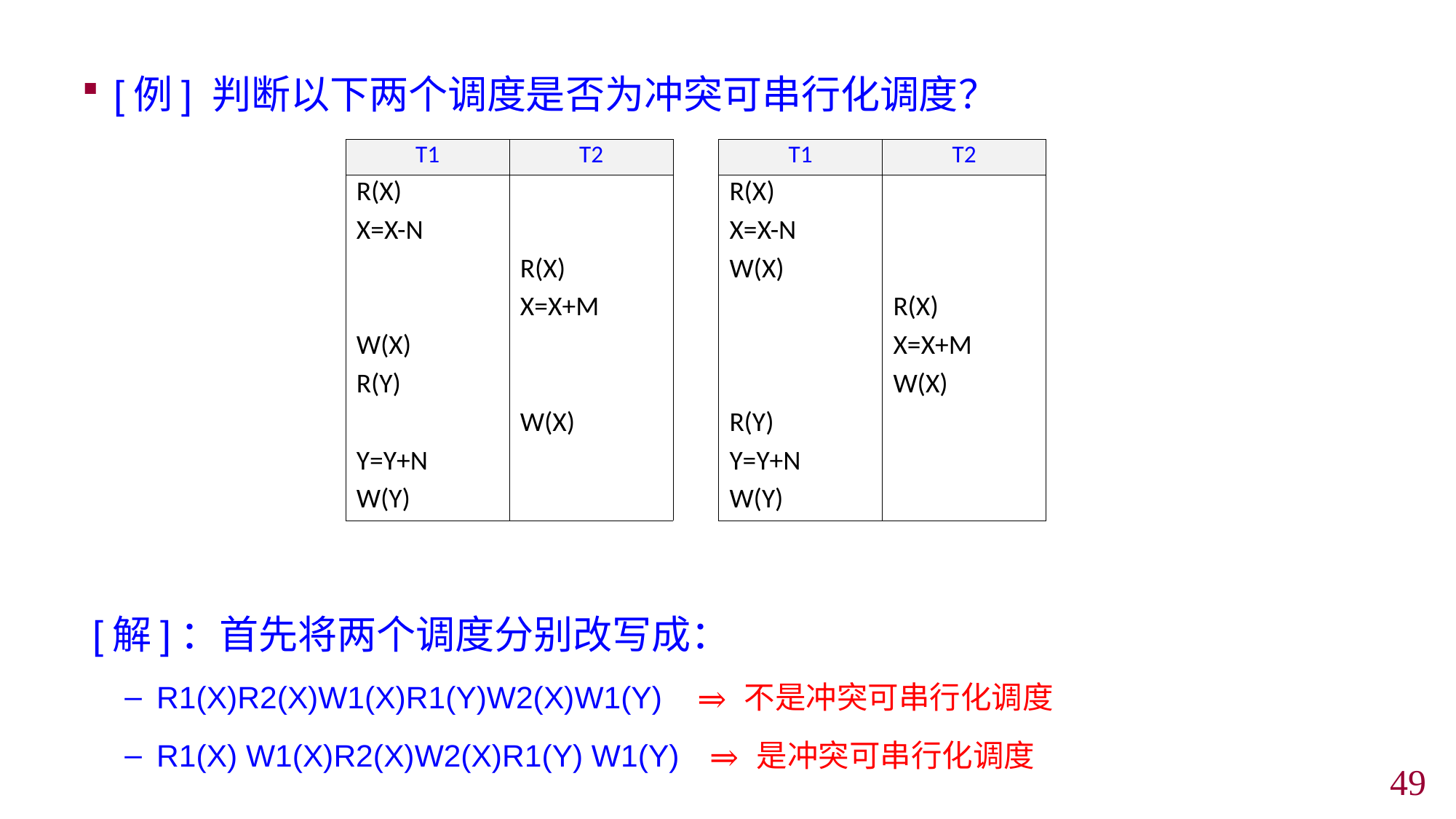

[例] 判断以下两个调度是否为冲突可串行化调度？

 [解]：首先将两个调度分别改写成：
R1(X)R2(X)W1(X)R1(Y)W2(X)W1(Y)    ⇒ 不是冲突可串行化调度
R1(X) W1(X)R2(X)W2(X)R1(Y) W1(Y)   ⇒ 是冲突可串行化调度
| T1 | T2 |
| --- | --- |
| R(X) |  |
| X=X-N |  |
|  | R(X) |
|  | X=X+M |
| W(X) |  |
| R(Y) |  |
|  | W(X) |
| Y=Y+N |  |
| W(Y) |  |
| T1 | T2 |
| --- | --- |
| R(X) |  |
| X=X-N |  |
| W(X) |  |
|  | R(X) |
|  | X=X+M |
|  | W(X) |
| R(Y) |  |
| Y=Y+N |  |
| W(Y) |  |
49